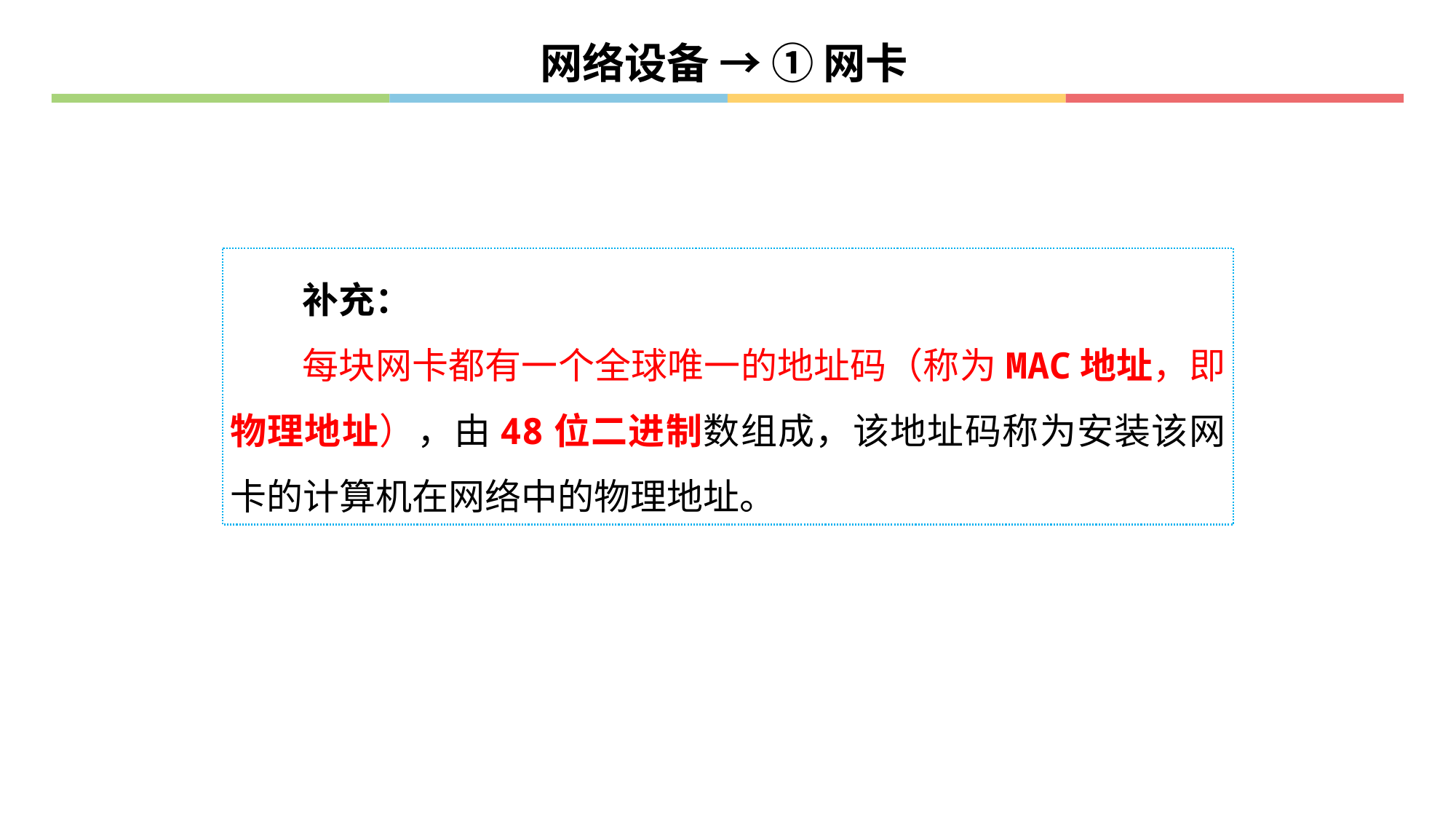

网络设备 → ① 网卡
补充：
每块网卡都有一个全球唯一的地址码（称为MAC地址，即物理地址），由48位二进制数组成，该地址码称为安装该网卡的计算机在网络中的物理地址。